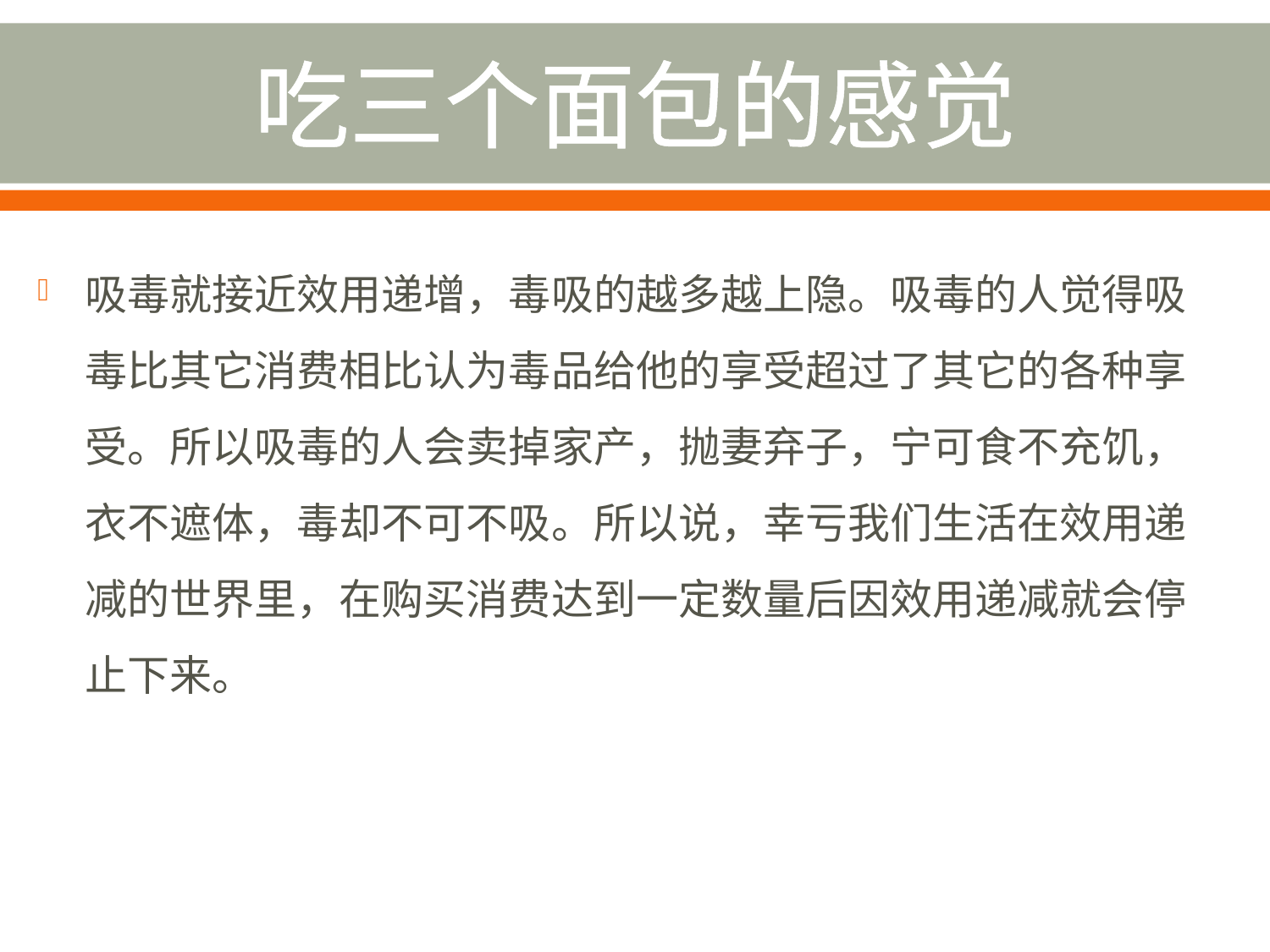

# 吃三个面包的感觉
吸毒就接近效用递增，毒吸的越多越上隐。吸毒的人觉得吸毒比其它消费相比认为毒品给他的享受超过了其它的各种享受。所以吸毒的人会卖掉家产，抛妻弃子，宁可食不充饥，衣不遮体，毒却不可不吸。所以说，幸亏我们生活在效用递减的世界里，在购买消费达到一定数量后因效用递减就会停止下来。